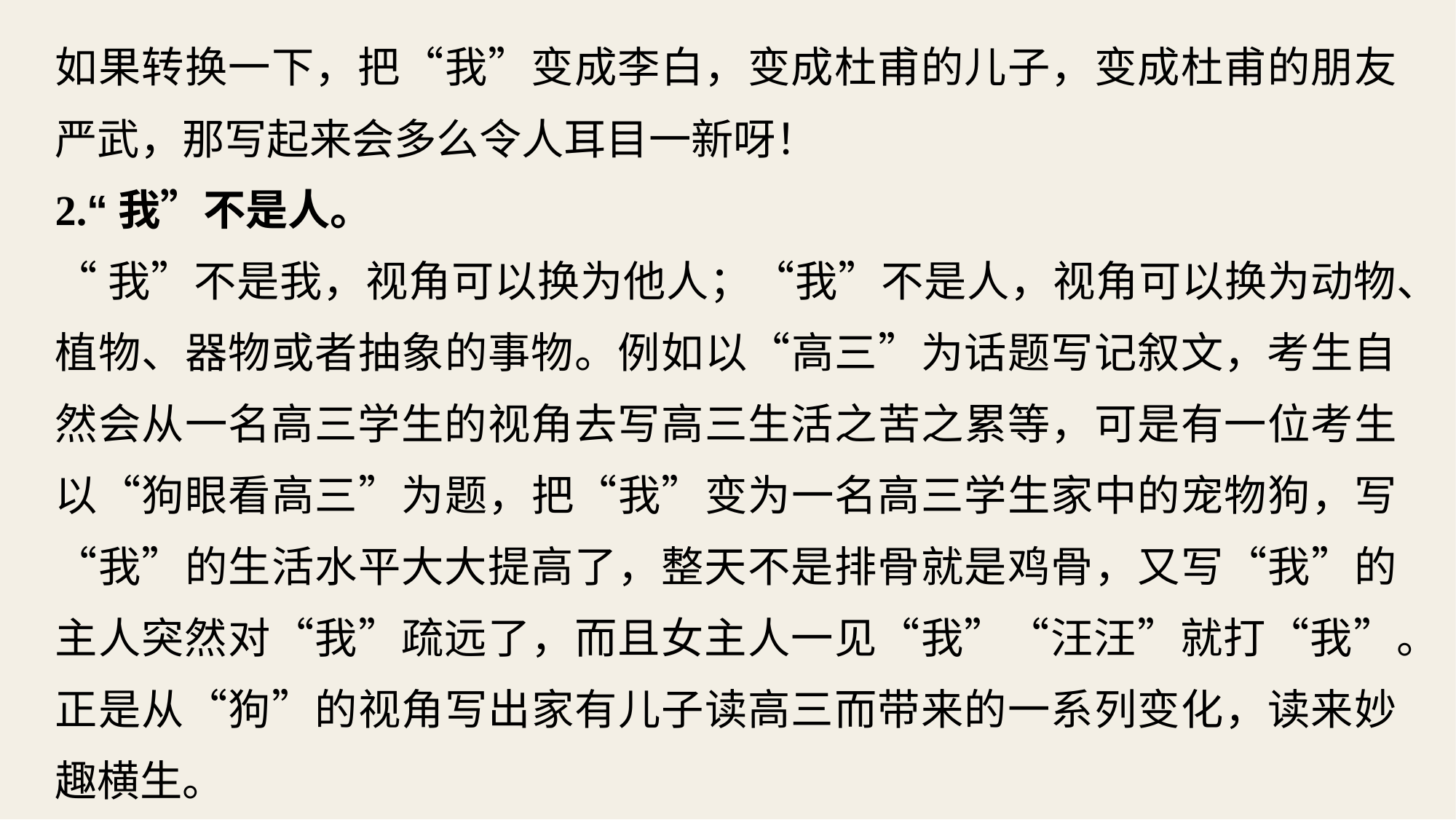

如果转换一下，把“我”变成李白，变成杜甫的儿子，变成杜甫的朋友严武，那写起来会多么令人耳目一新呀！
2.“我”不是人。
“我”不是我，视角可以换为他人；“我”不是人，视角可以换为动物、植物、器物或者抽象的事物。例如以“高三”为话题写记叙文，考生自然会从一名高三学生的视角去写高三生活之苦之累等，可是有一位考生以“狗眼看高三”为题，把“我”变为一名高三学生家中的宠物狗，写“我”的生活水平大大提高了，整天不是排骨就是鸡骨，又写“我”的主人突然对“我”疏远了，而且女主人一见“我”“汪汪”就打“我”。正是从“狗”的视角写出家有儿子读高三而带来的一系列变化，读来妙趣横生。